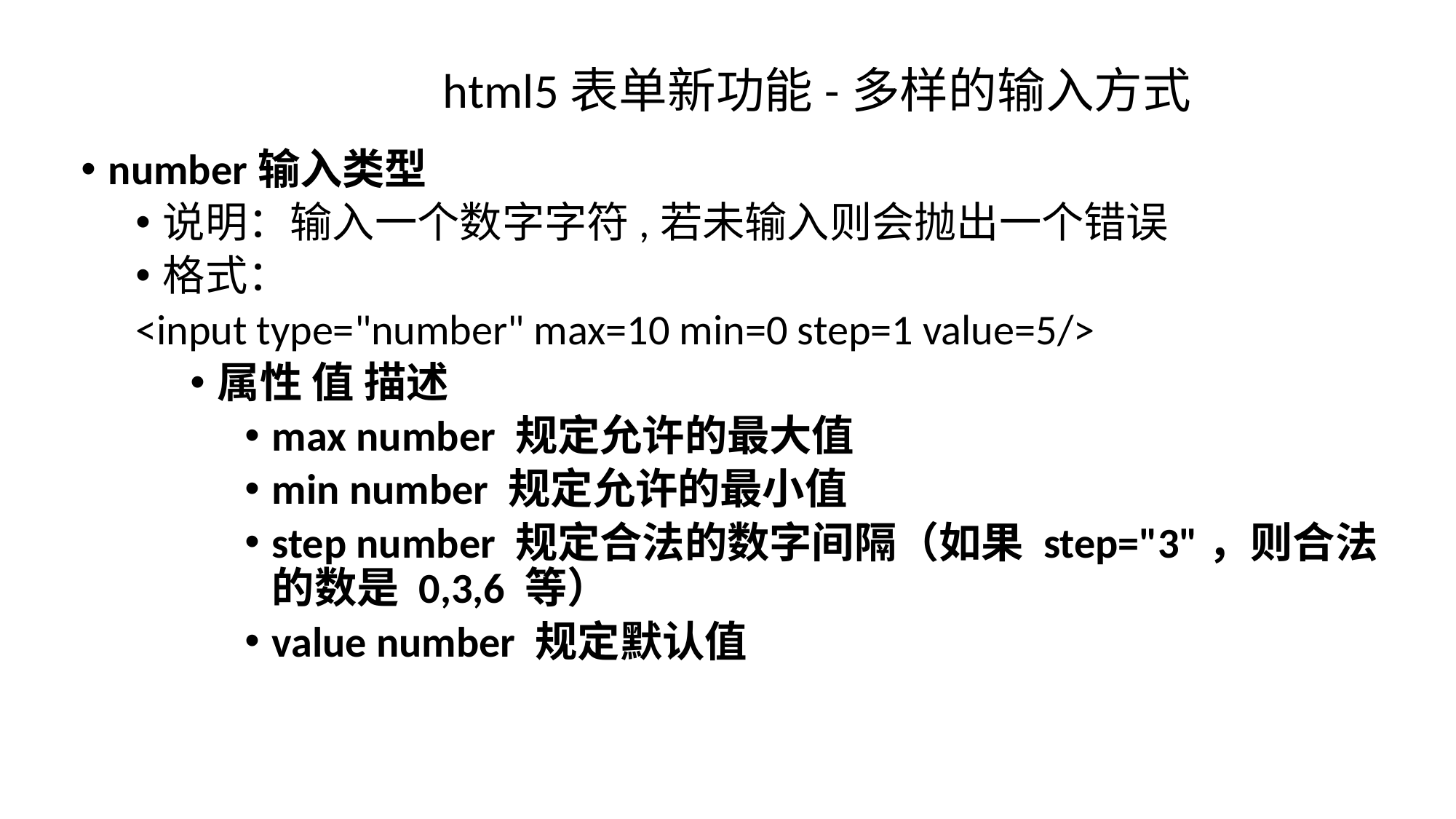

# html5表单新功能-多样的输入方式
number输入类型
说明：输入一个数字字符,若未输入则会抛出一个错误
格式：
<input type="number" max=10 min=0 step=1 value=5/>
属性 值 描述
max number 规定允许的最大值
min number 规定允许的最小值
step number 规定合法的数字间隔（如果 step="3"，则合法的数是 0,3,6 等）
value number 规定默认值